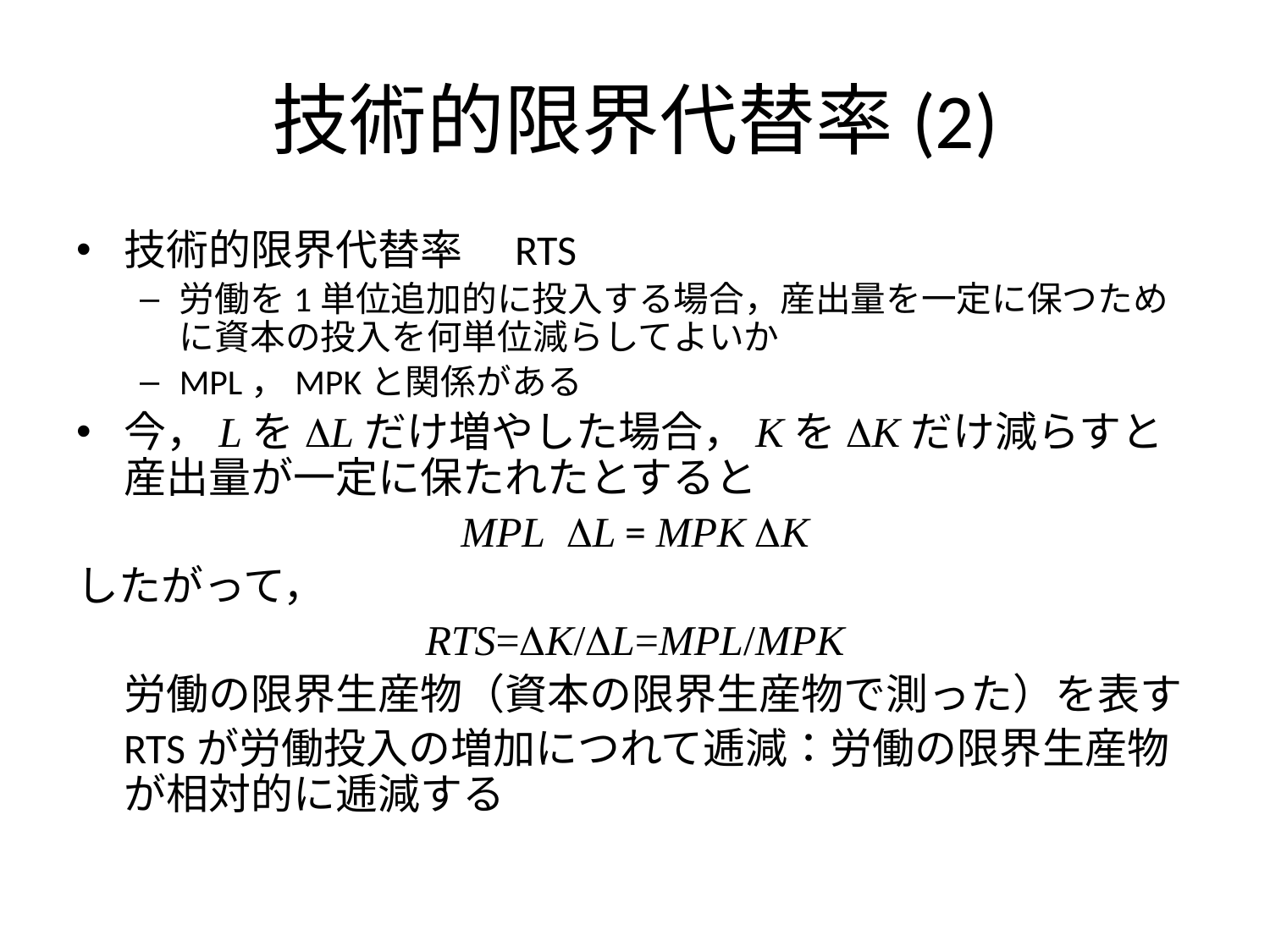

# 技術的限界代替率(2)
技術的限界代替率　RTS
労働を1単位追加的に投入する場合，産出量を一定に保つために資本の投入を何単位減らしてよいか
MPL，MPKと関係がある
今，LをΔLだけ増やした場合，KをΔKだけ減らすと産出量が一定に保たれたとすると
MPL ΔL = MPK ΔK
したがって，
RTS=ΔK/ΔL=MPL/MPK
	労働の限界生産物（資本の限界生産物で測った）を表す
	RTSが労働投入の増加につれて逓減：労働の限界生産物が相対的に逓減する